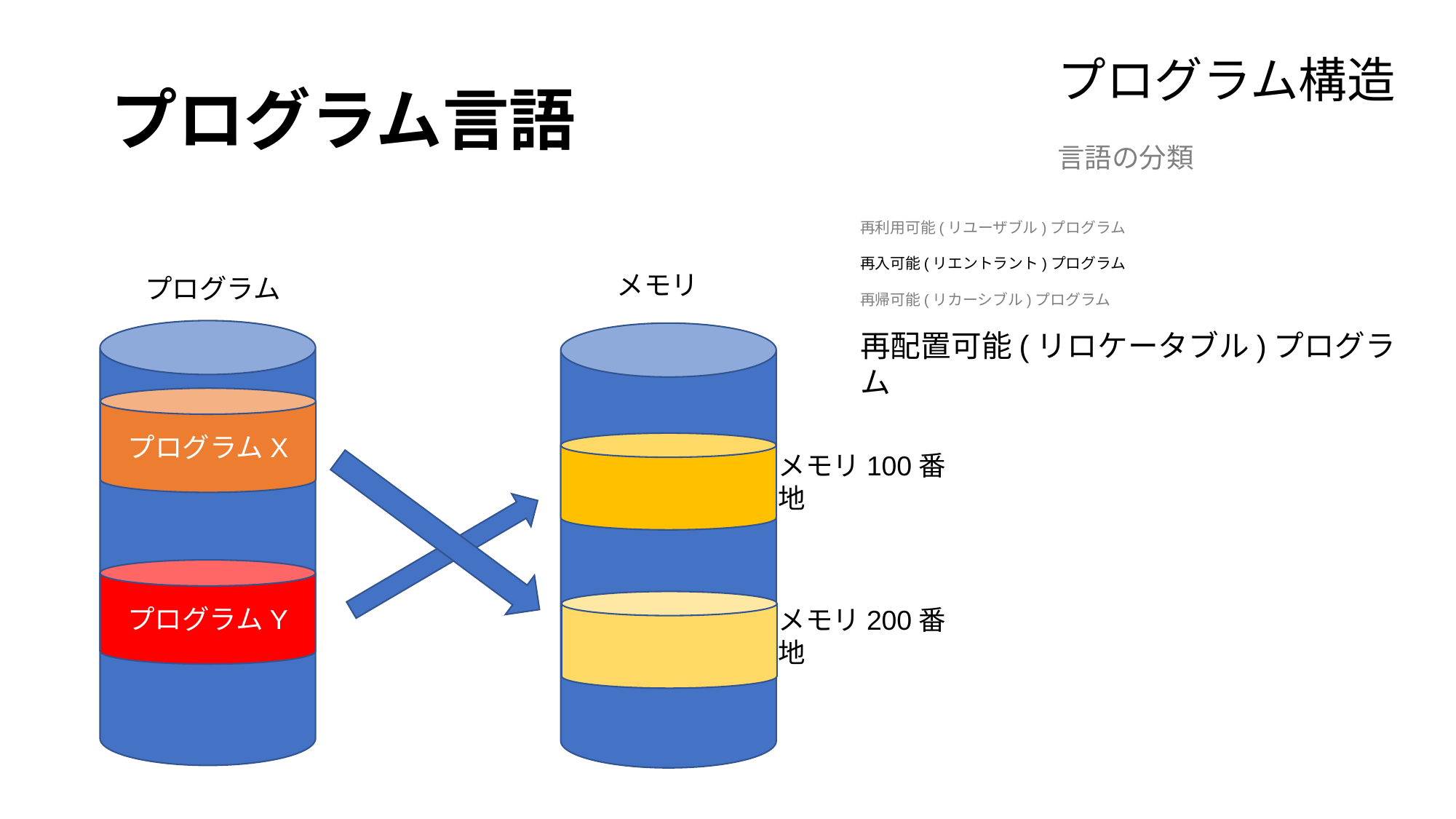

# プログラム言語
プログラム構造

言語の分類
再利用可能(リユーザブル)プログラム

再入可能(リエントラント)プログラム

再帰可能(リカーシブル)プログラム

再配置可能(リロケータブル)プログラム
メモリ
プログラム

プログラムX

メモリ100番地

プログラムY

メモリ200番地